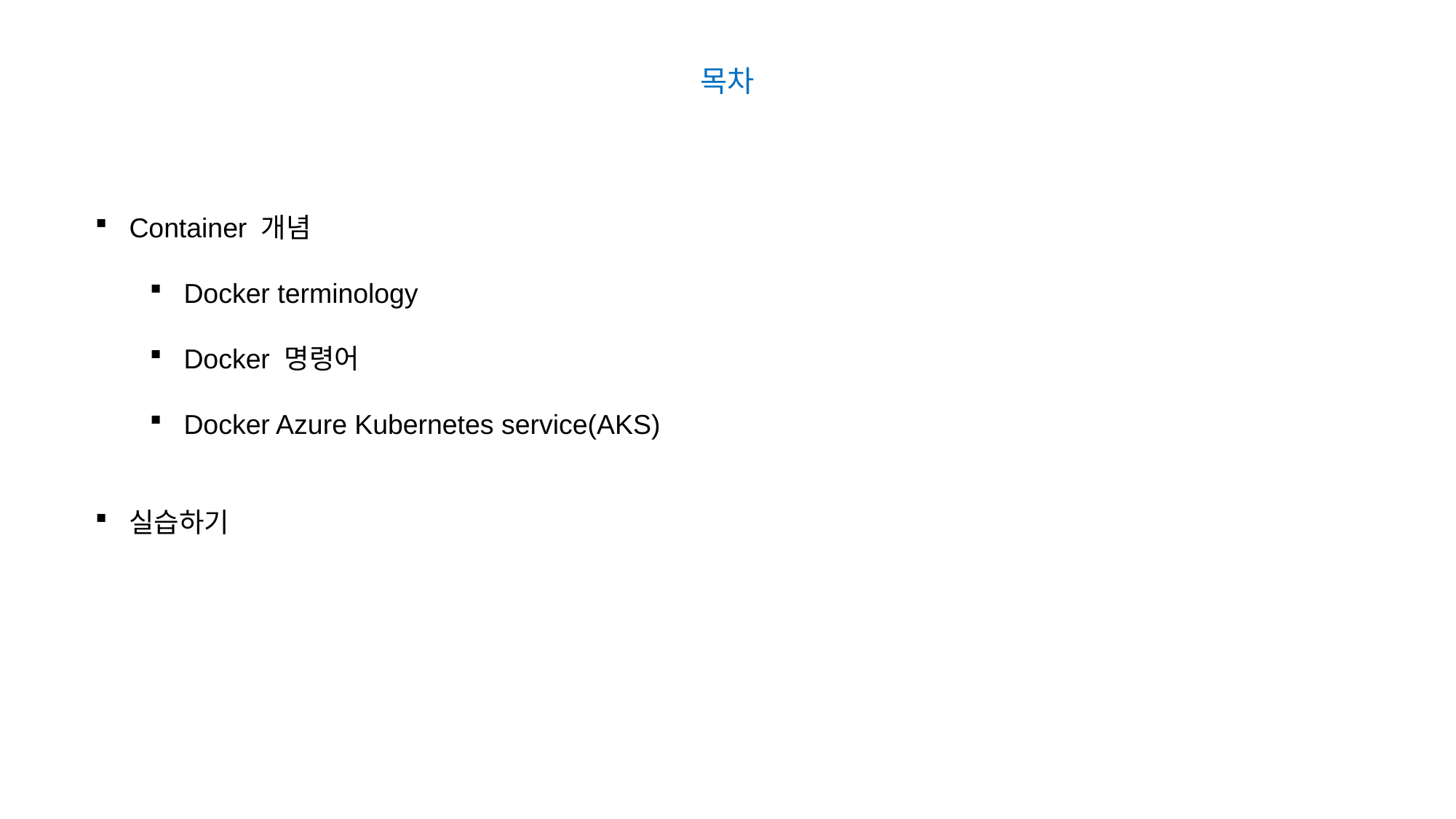

목차
Container 개념

Docker terminology

Docker 명령어

Docker Azure Kubernetes service(AKS)

실습하기